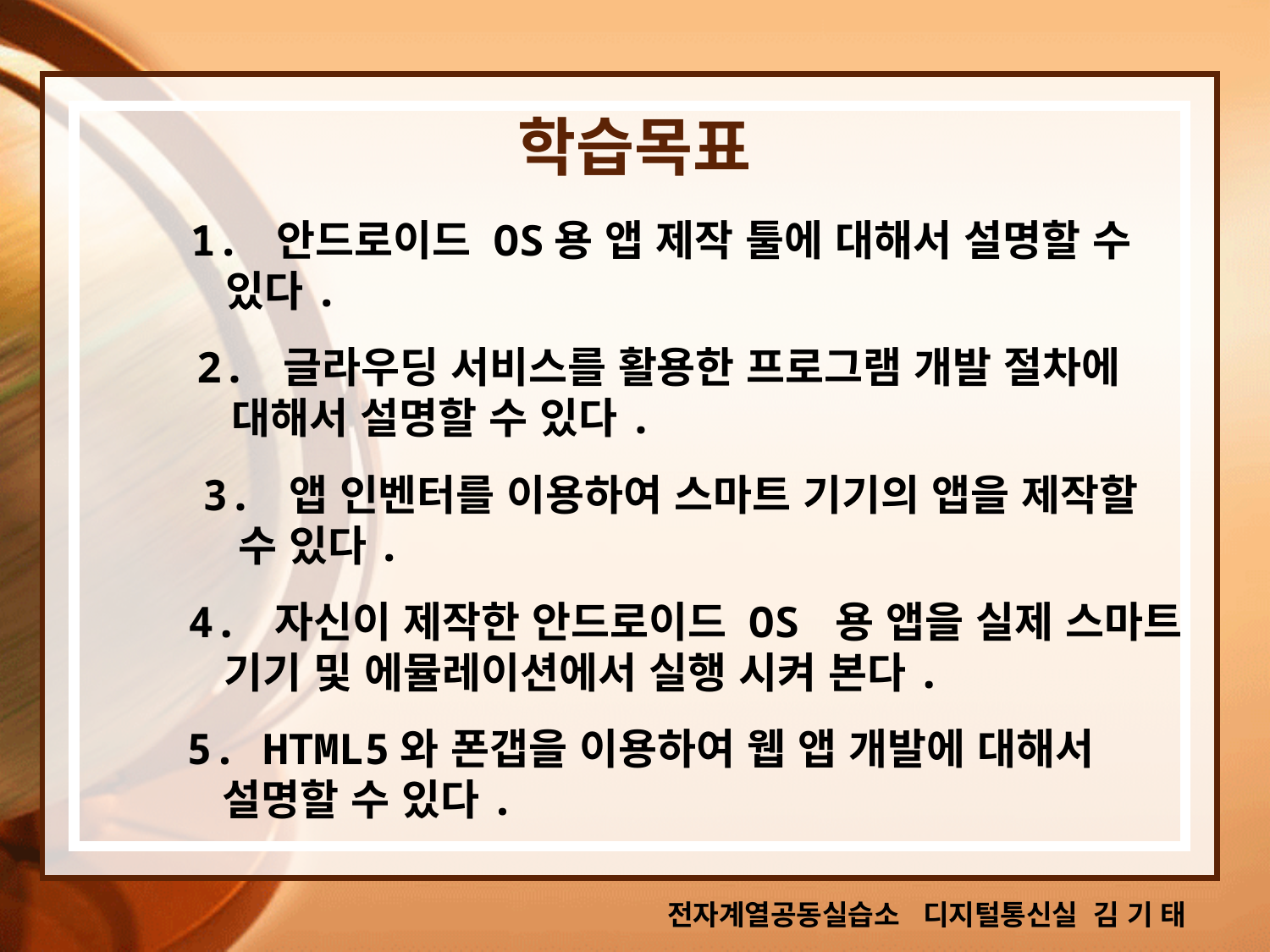

# 학습목표
1. 안드로이드 OS용 앱 제작 툴에 대해서 설명할 수
   있다.
2. 글라우딩 서비스를 활용한 프로그램 개발 절차에
   대해서 설명할 수 있다.
3. 앱 인벤터를 이용하여 스마트 기기의 앱을 제작할
   수 있다.
4. 자신이 제작한 안드로이드 OS 용 앱을 실제 스마트
   기기 및 에뮬레이션에서 실행 시켜 본다.
5. HTML5와 폰갭을 이용하여 웹 앱 개발에 대해서
   설명할 수 있다.